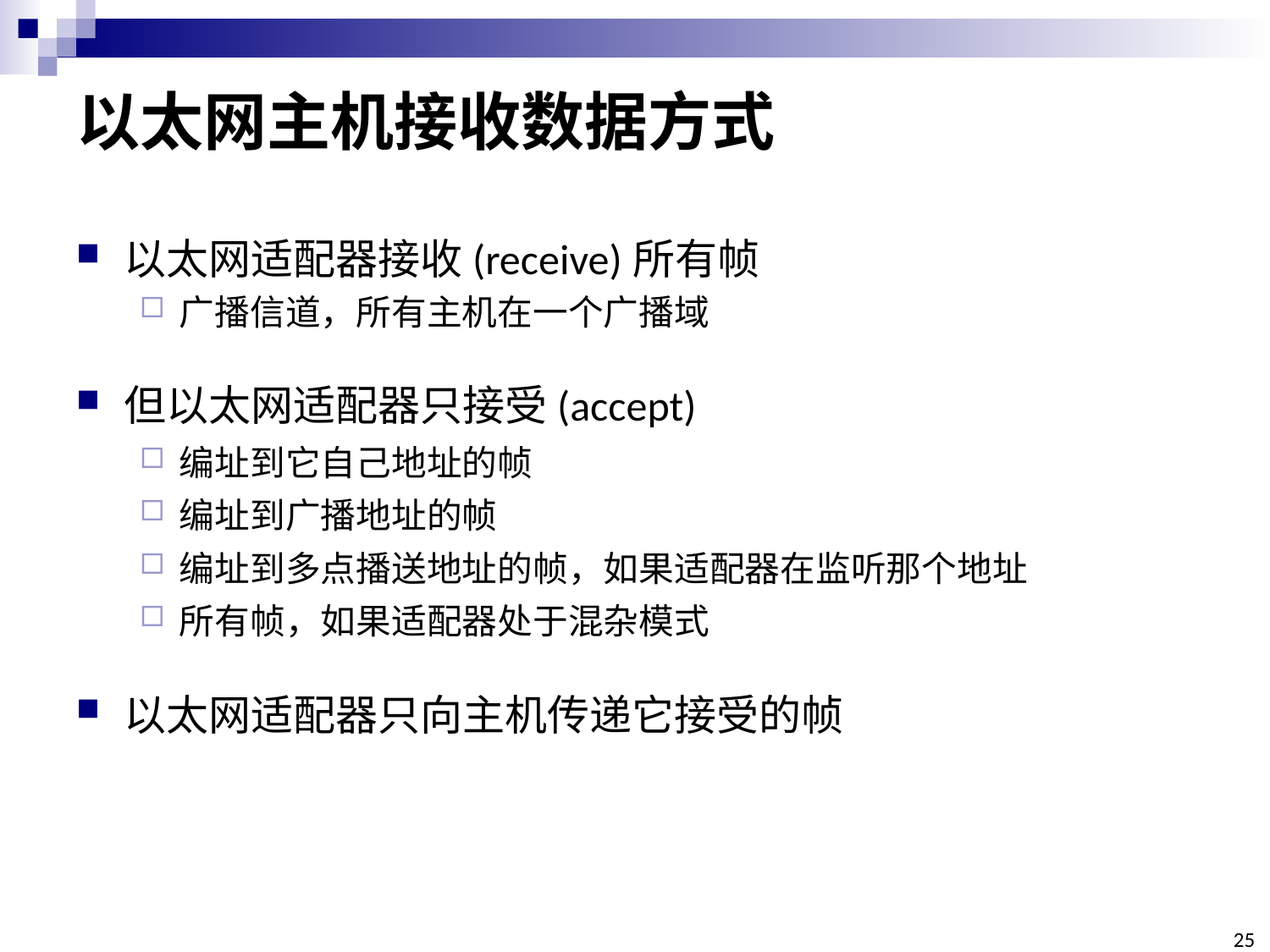

# 以太网主机接收数据方式
以太网适配器接收(receive)所有帧
广播信道，所有主机在一个广播域
但以太网适配器只接受(accept)
编址到它自己地址的帧
编址到广播地址的帧
编址到多点播送地址的帧，如果适配器在监听那个地址
所有帧，如果适配器处于混杂模式
以太网适配器只向主机传递它接受的帧
25